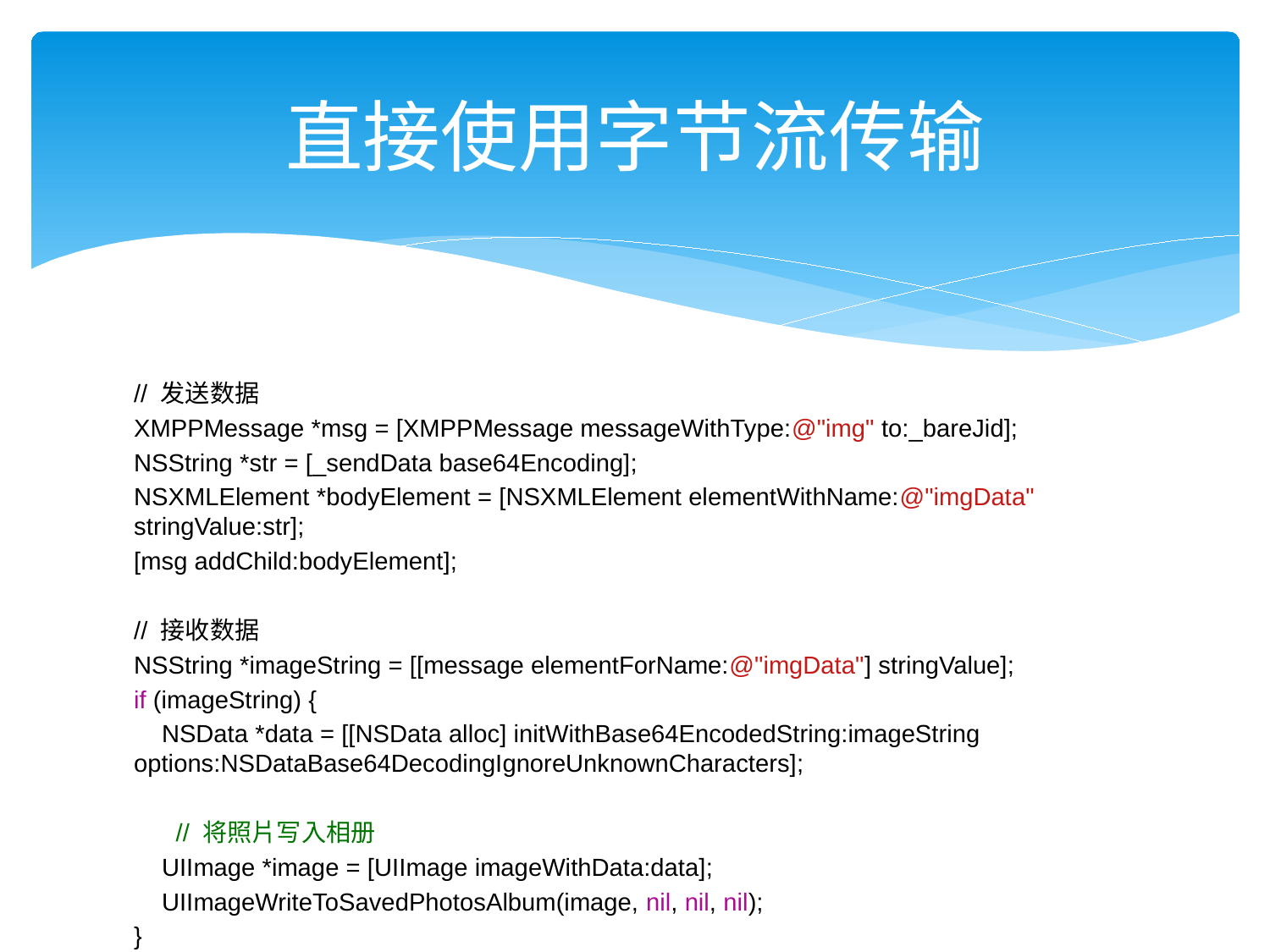

# 直接使用字节流传输
// 发送数据
XMPPMessage *msg = [XMPPMessage messageWithType:@"img" to:_bareJid];
NSString *str = [_sendData base64Encoding];
NSXMLElement *bodyElement = [NSXMLElement elementWithName:@"imgData" stringValue:str];
[msg addChild:bodyElement];

// 接收数据
NSString *imageString = [[message elementForName:@"imgData"] stringValue];
if (imageString) {
    NSData *data = [[NSData alloc] initWithBase64EncodedString:imageString options:NSDataBase64DecodingIgnoreUnknownCharacters];

      // 将照片写入相册
    UIImage *image = [UIImage imageWithData:data];
    UIImageWriteToSavedPhotosAlbum(image, nil, nil, nil);
}